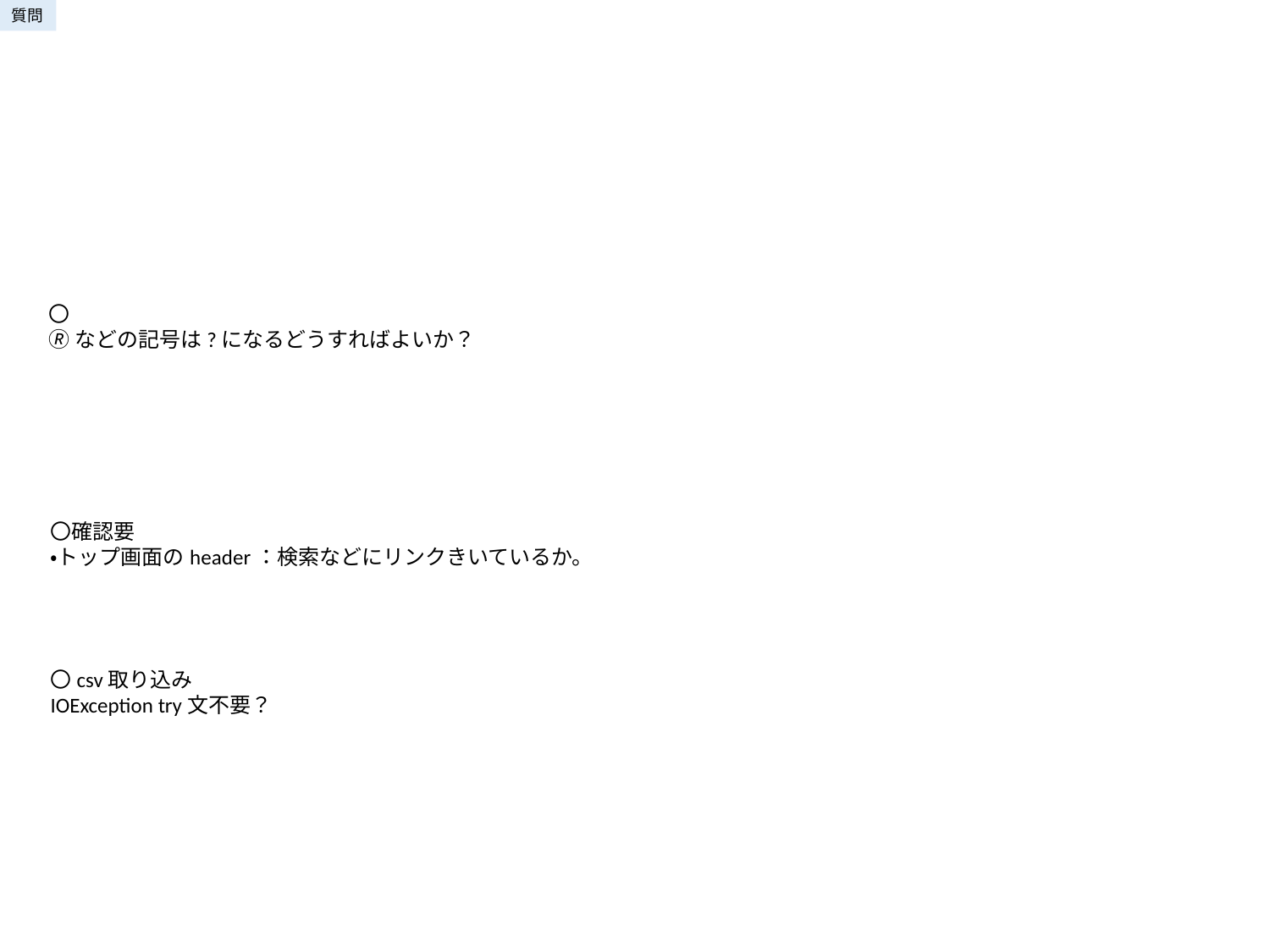

質問
〇
🄬などの記号は?になるどうすればよいか？
〇確認要
・トップ画面のheader：検索などにリンクきいているか。
〇csv取り込み
IOException try文不要？